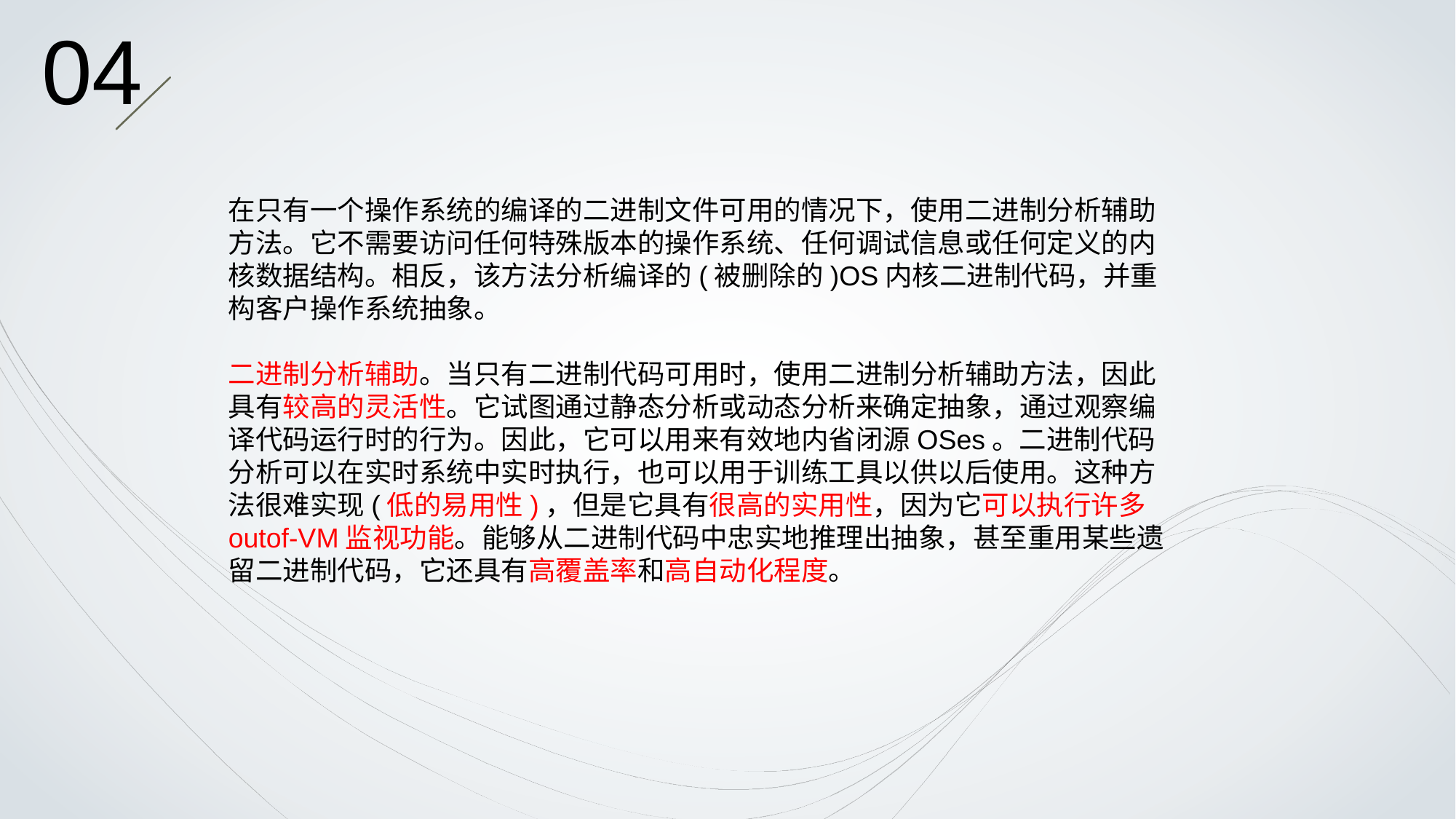

04
在只有一个操作系统的编译的二进制文件可用的情况下，使用二进制分析辅助方法。它不需要访问任何特殊版本的操作系统、任何调试信息或任何定义的内核数据结构。相反，该方法分析编译的(被删除的)OS内核二进制代码，并重构客户操作系统抽象。

二进制分析辅助。当只有二进制代码可用时，使用二进制分析辅助方法，因此具有较高的灵活性。它试图通过静态分析或动态分析来确定抽象，通过观察编译代码运行时的行为。因此，它可以用来有效地内省闭源OSes。二进制代码分析可以在实时系统中实时执行，也可以用于训练工具以供以后使用。这种方法很难实现(低的易用性)，但是它具有很高的实用性，因为它可以执行许多outof-VM监视功能。能够从二进制代码中忠实地推理出抽象，甚至重用某些遗留二进制代码，它还具有高覆盖率和高自动化程度。